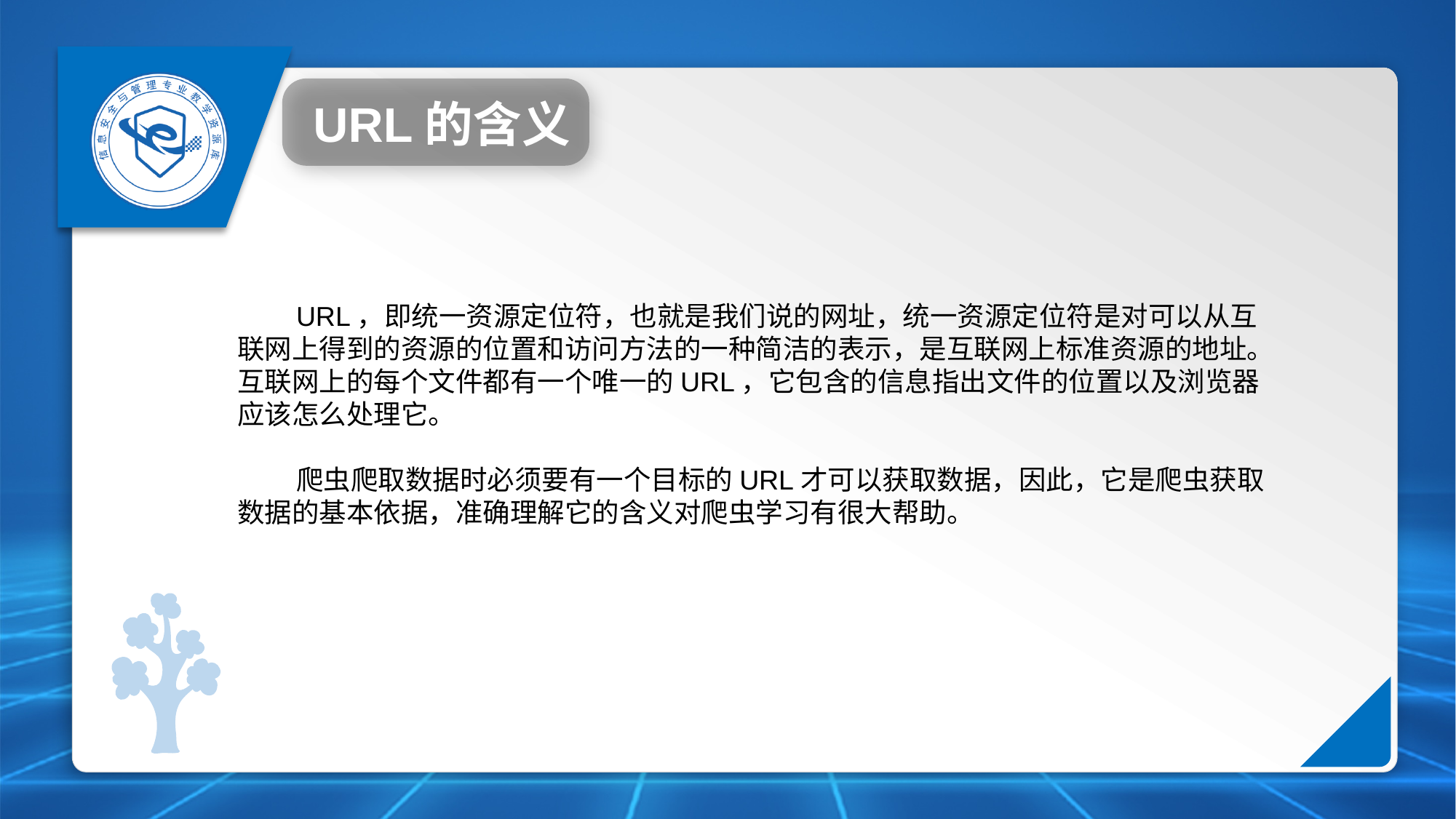

URL的含义

URL，即统一资源定位符，也就是我们说的网址，统一资源定位符是对可以从互联网上得到的资源的位置和访问方法的一种简洁的表示，是互联网上标准资源的地址。互联网上的每个文件都有一个唯一的URL，它包含的信息指出文件的位置以及浏览器应该怎么处理它。

爬虫爬取数据时必须要有一个目标的URL才可以获取数据，因此，它是爬虫获取数据的基本依据，准确理解它的含义对爬虫学习有很大帮助。